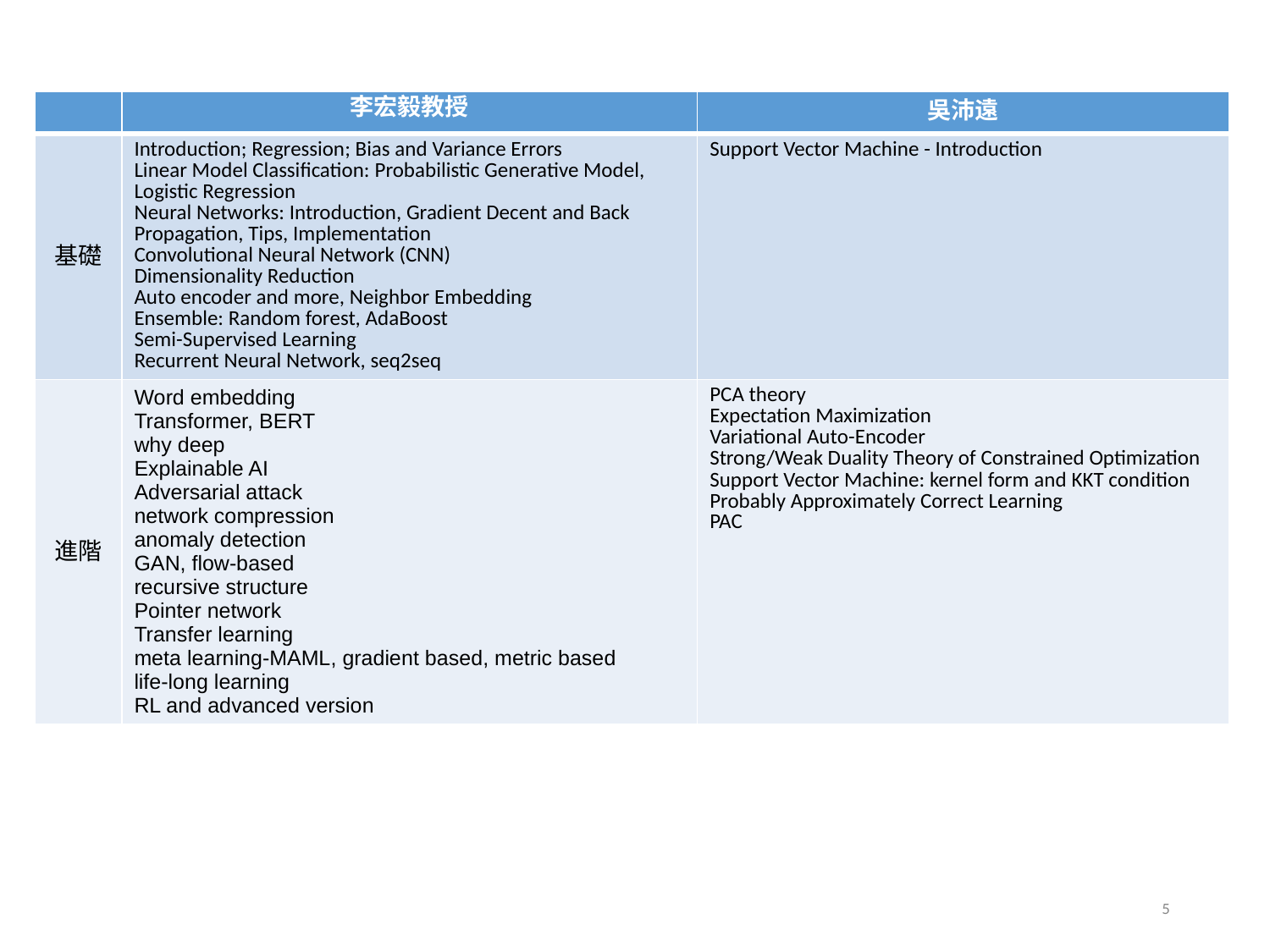

|  | 李宏毅教授 | 吳沛遠 |
| --- | --- | --- |
| 基礎 | Introduction; Regression; Bias and Variance Errors Linear Model Classification: Probabilistic Generative Model, Logistic Regression Neural Networks: Introduction, Gradient Decent and Back Propagation, Tips, Implementation Convolutional Neural Network (CNN) Dimensionality Reduction Auto encoder and more, Neighbor Embedding Ensemble: Random forest, AdaBoost Semi-Supervised Learning Recurrent Neural Network, seq2seq | Support Vector Machine - Introduction |
| 進階 | Word embedding Transformer, BERT why deep Explainable AI Adversarial attack network compression anomaly detection GAN, flow-based recursive structure Pointer network Transfer learning meta learning-MAML, gradient based, metric based life-long learning RL and advanced version | PCA theory Expectation Maximization Variational Auto-Encoder Strong/Weak Duality Theory of Constrained Optimization Support Vector Machine: kernel form and KKT condition Probably Approximately Correct Learning PAC |
5